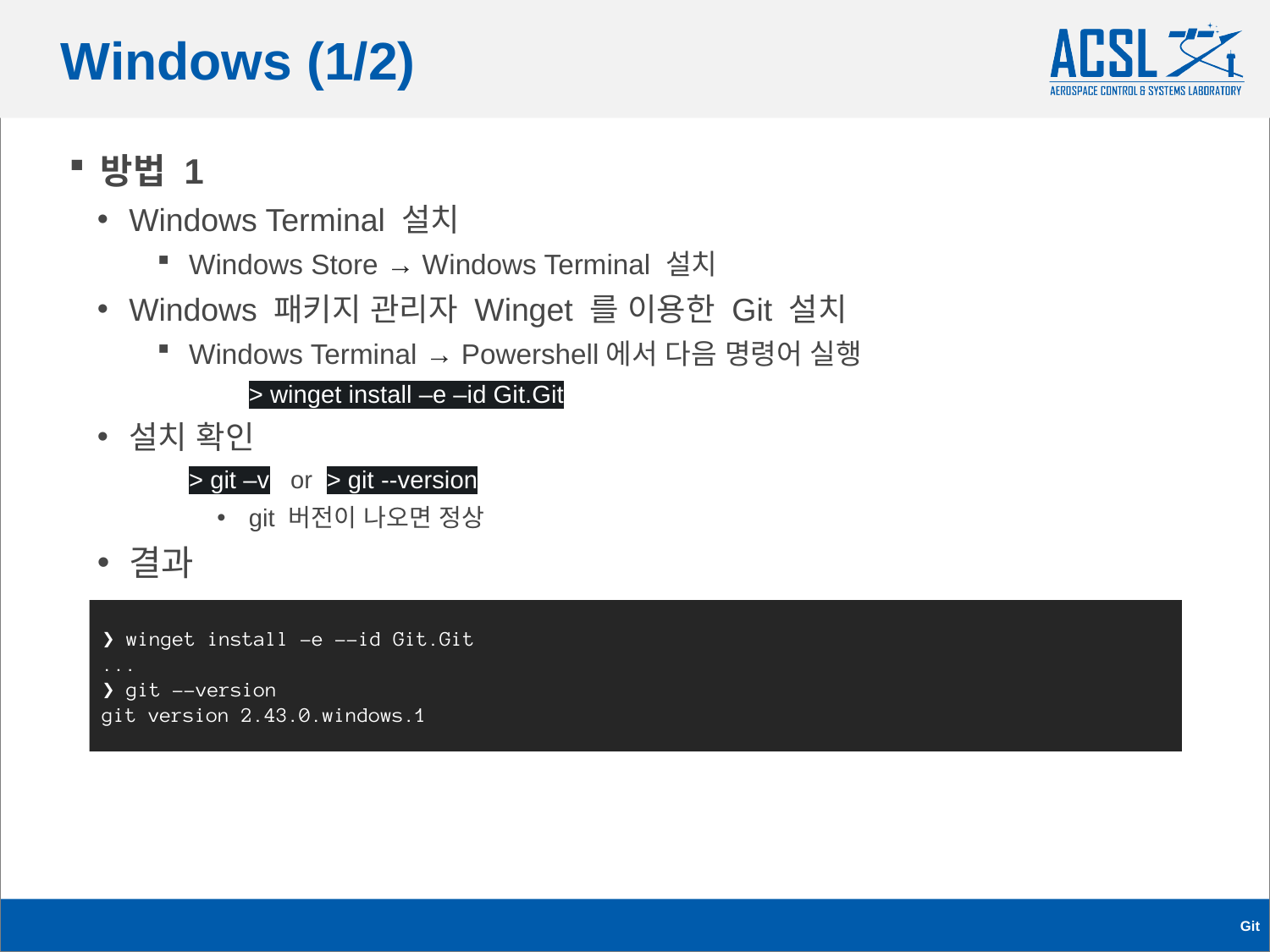

# Windows (1/2)
방법 1
Windows Terminal 설치
Windows Store → Windows Terminal 설치
Windows 패키지 관리자 Winget 를 이용한 Git 설치
Windows Terminal → Powershell에서 다음 명령어 실행
> winget install –e –id Git.Git
설치 확인
> git –v   or  > git --version
git 버전이 나오면 정상
결과

❯ winget install -e --id Git.Git
...
❯ git --version
git version 2.43.0.windows.1
Git